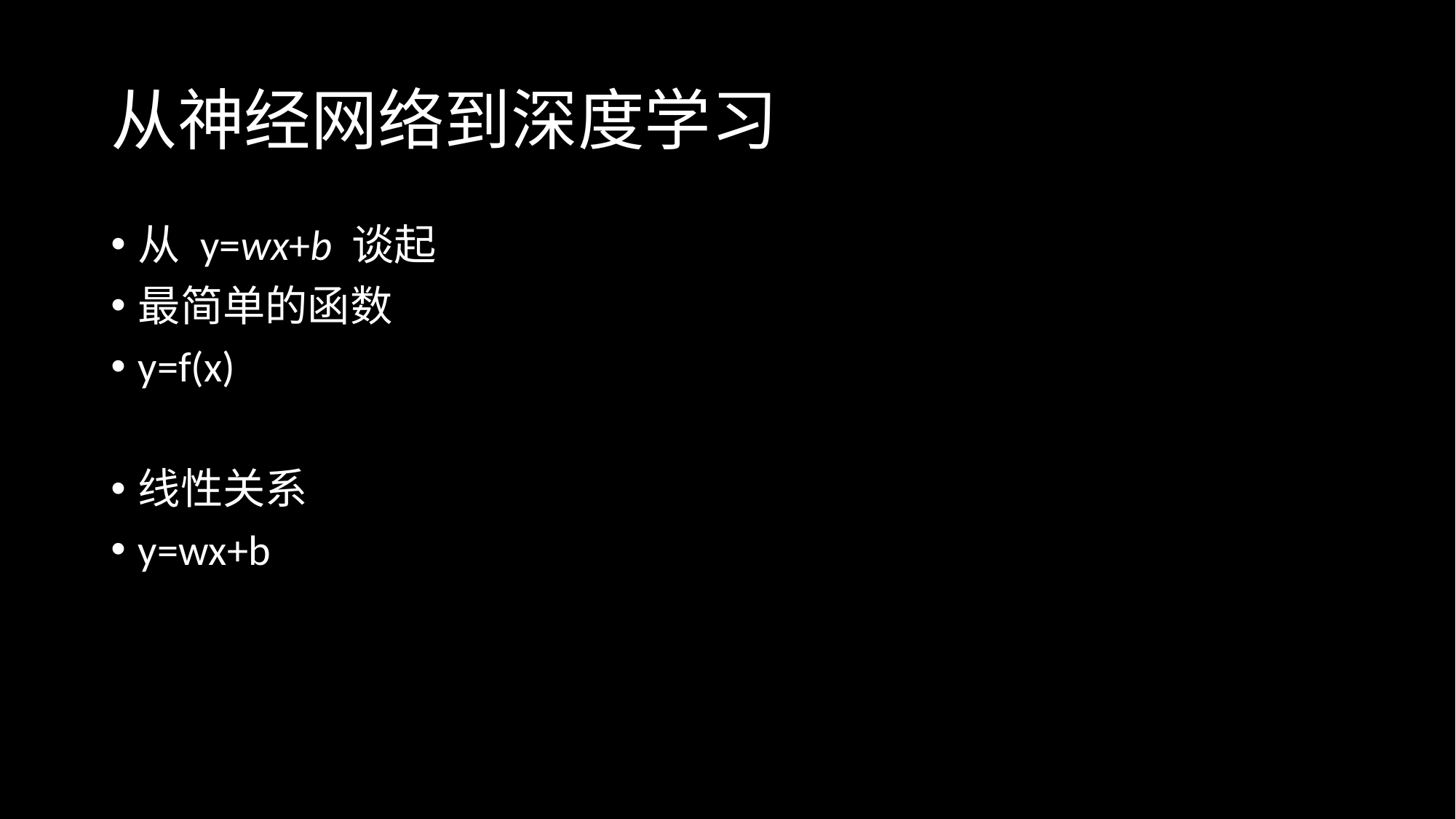

# 从神经网络到深度学习
从 y=wx+b 谈起
最简单的函数
y=f(x)

线性关系
y=wx+b